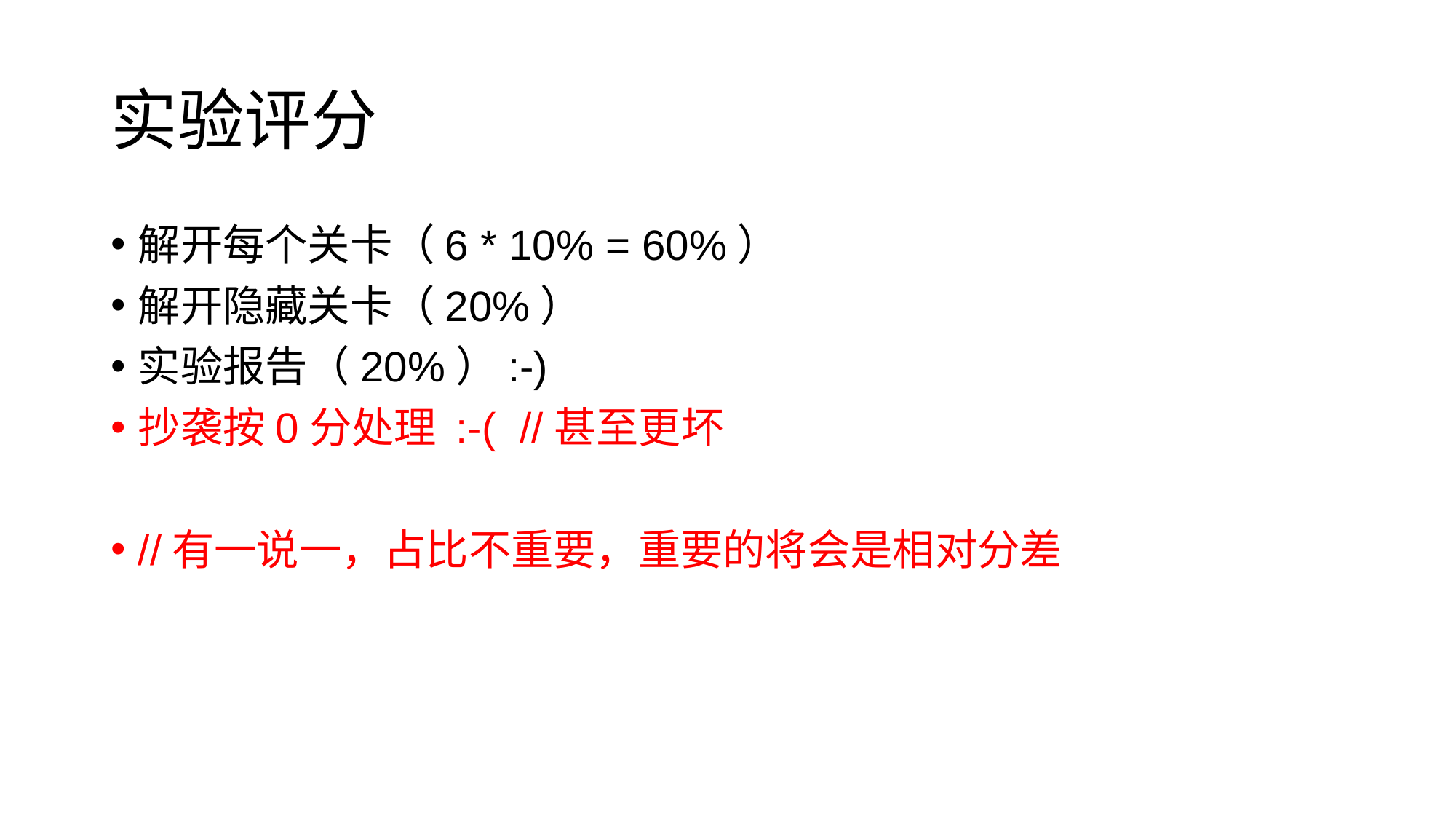

# 实验评分
解开每个关卡（6 * 10% = 60%）
解开隐藏关卡（20%）
实验报告（20%）:-)
抄袭按0分处理 :-(  //甚至更坏

//有一说一，占比不重要，重要的将会是相对分差